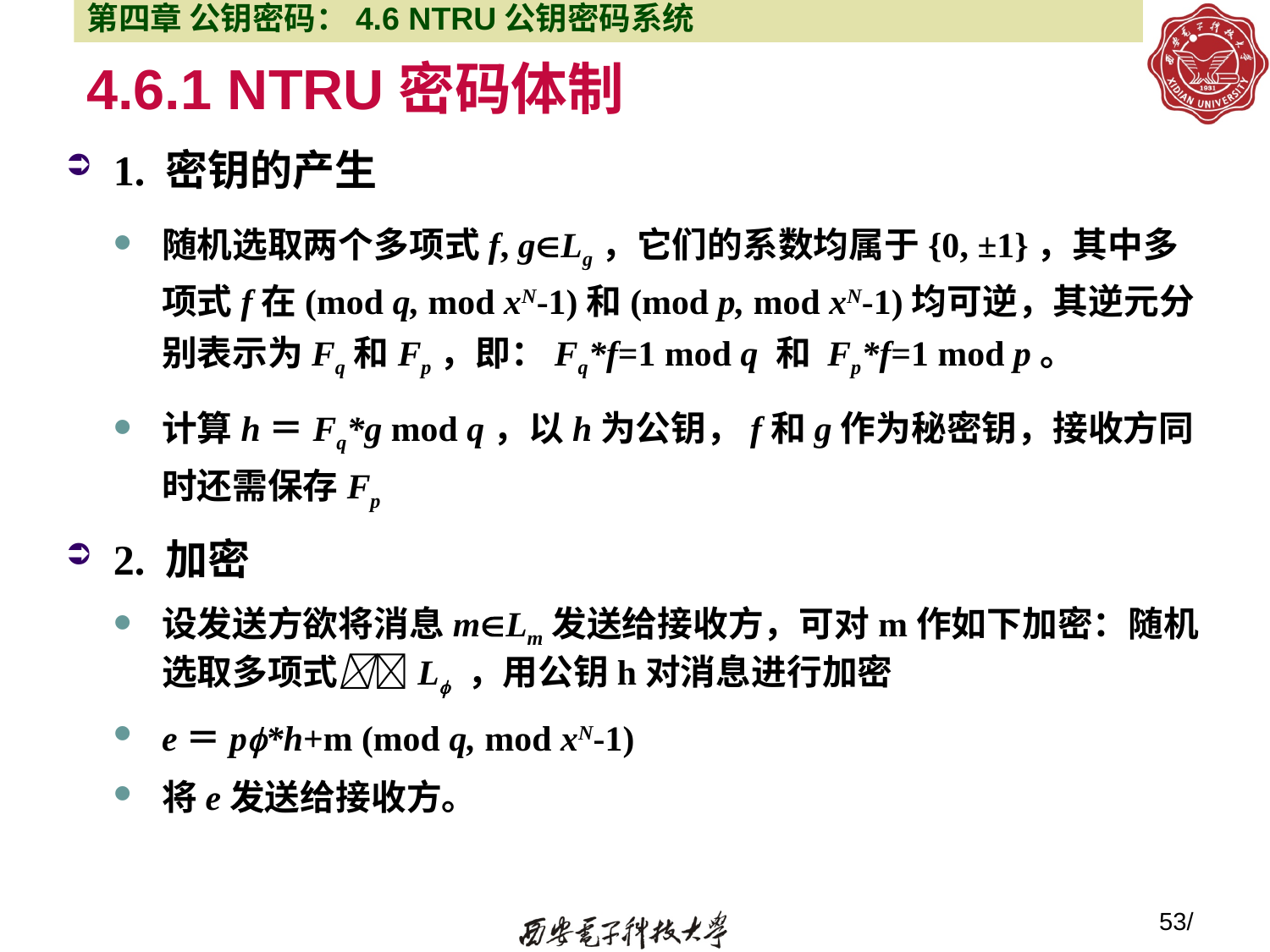

第四章 公钥密码：4.6 NTRU公钥密码系统
# 4.6.1 NTRU密码体制
1. 密钥的产生
随机选取两个多项式f, g∈Lg，它们的系数均属于{0, ±1}，其中多项式f在(mod q, mod xN-1)和(mod p, mod xN-1)均可逆，其逆元分别表示为Fq和Fp，即：Fq*f=1 mod q 和 Fp*f=1 mod p。
计算h＝Fq*g mod q，以h为公钥，f和g作为秘密钥，接收方同时还需保存Fp
2. 加密
设发送方欲将消息m∈Lm发送给接收方，可对m作如下加密：随机选取多项式φ∈Lφ ，用公钥h对消息进行加密
e＝pφ*h+m (mod q, mod xN-1)
将e发送给接收方。
53/